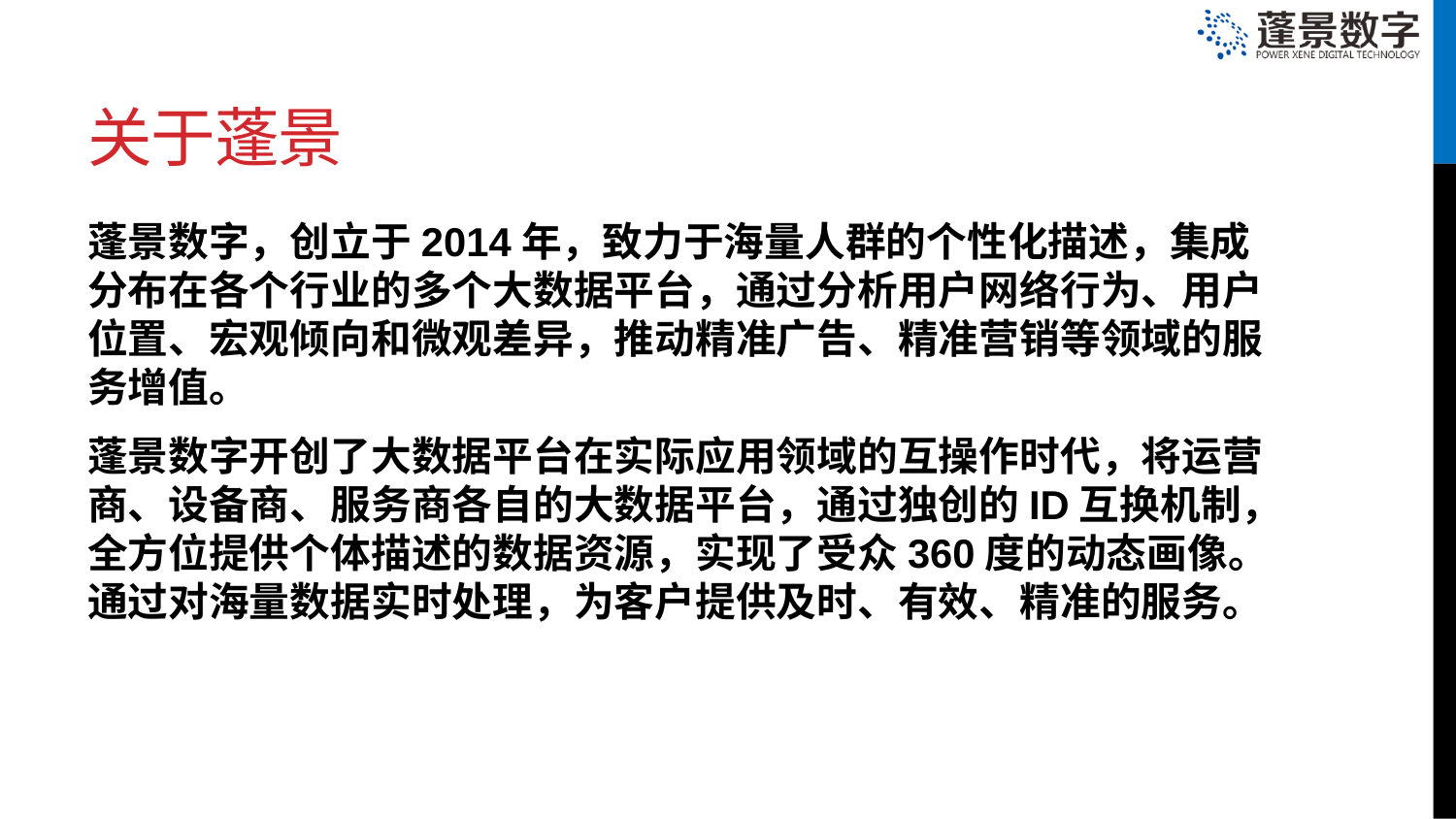

# 关于蓬景
蓬景数字，创立于2014年，致力于海量人群的个性化描述，集成分布在各个行业的多个大数据平台，通过分析用户网络行为、用户位置、宏观倾向和微观差异，推动精准广告、精准营销等领域的服务增值。
蓬景数字开创了大数据平台在实际应用领域的互操作时代，将运营商、设备商、服务商各自的大数据平台，通过独创的ID互换机制，全方位提供个体描述的数据资源，实现了受众360度的动态画像。通过对海量数据实时处理，为客户提供及时、有效、精准的服务。